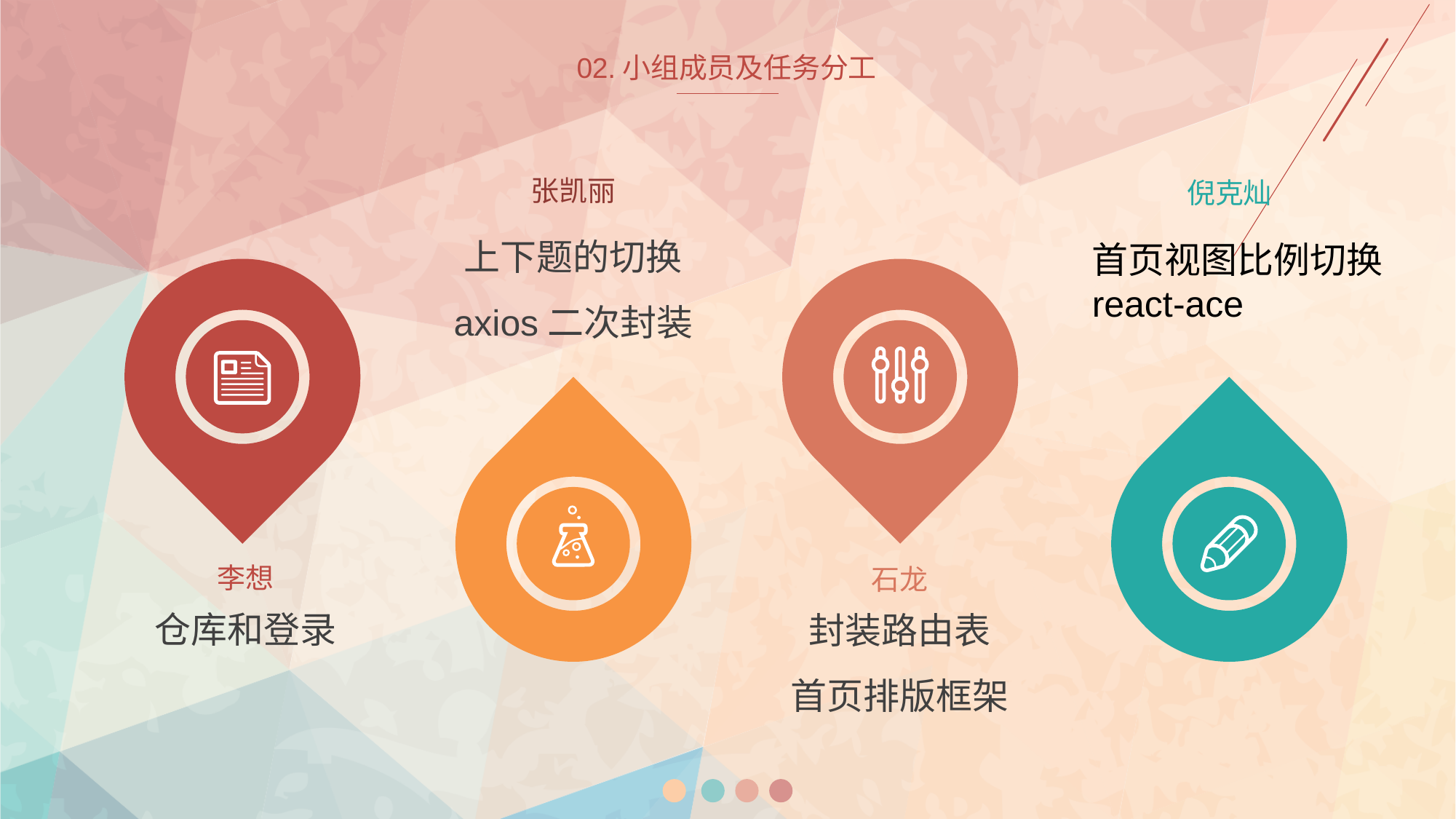

02.小组成员及任务分工
张凯丽
倪克灿
上下题的切换
axios二次封装
首页视图比例切换
react-ace

李想
石龙
仓库和登录

封装路由表
首页排版框架